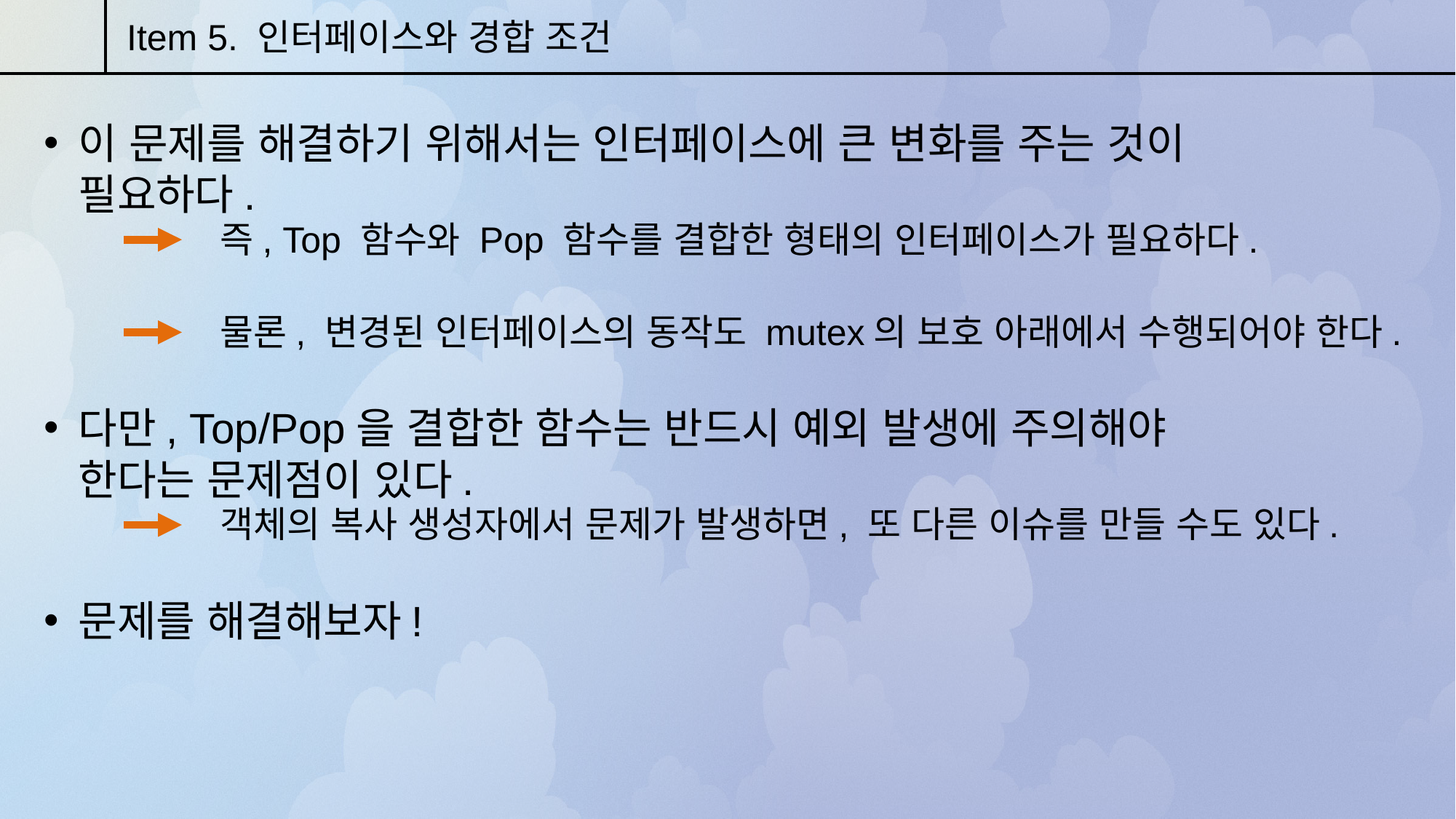

Item 5. 인터페이스와 경합 조건
이 문제를 해결하기 위해서는 인터페이스에 큰 변화를 주는 것이 필요하다.
즉, Top 함수와 Pop 함수를 결합한 형태의 인터페이스가 필요하다.
물론, 변경된 인터페이스의 동작도 mutex의 보호 아래에서 수행되어야 한다.
다만, Top/Pop을 결합한 함수는 반드시 예외 발생에 주의해야 한다는 문제점이 있다.
객체의 복사 생성자에서 문제가 발생하면, 또 다른 이슈를 만들 수도 있다.
문제를 해결해보자!